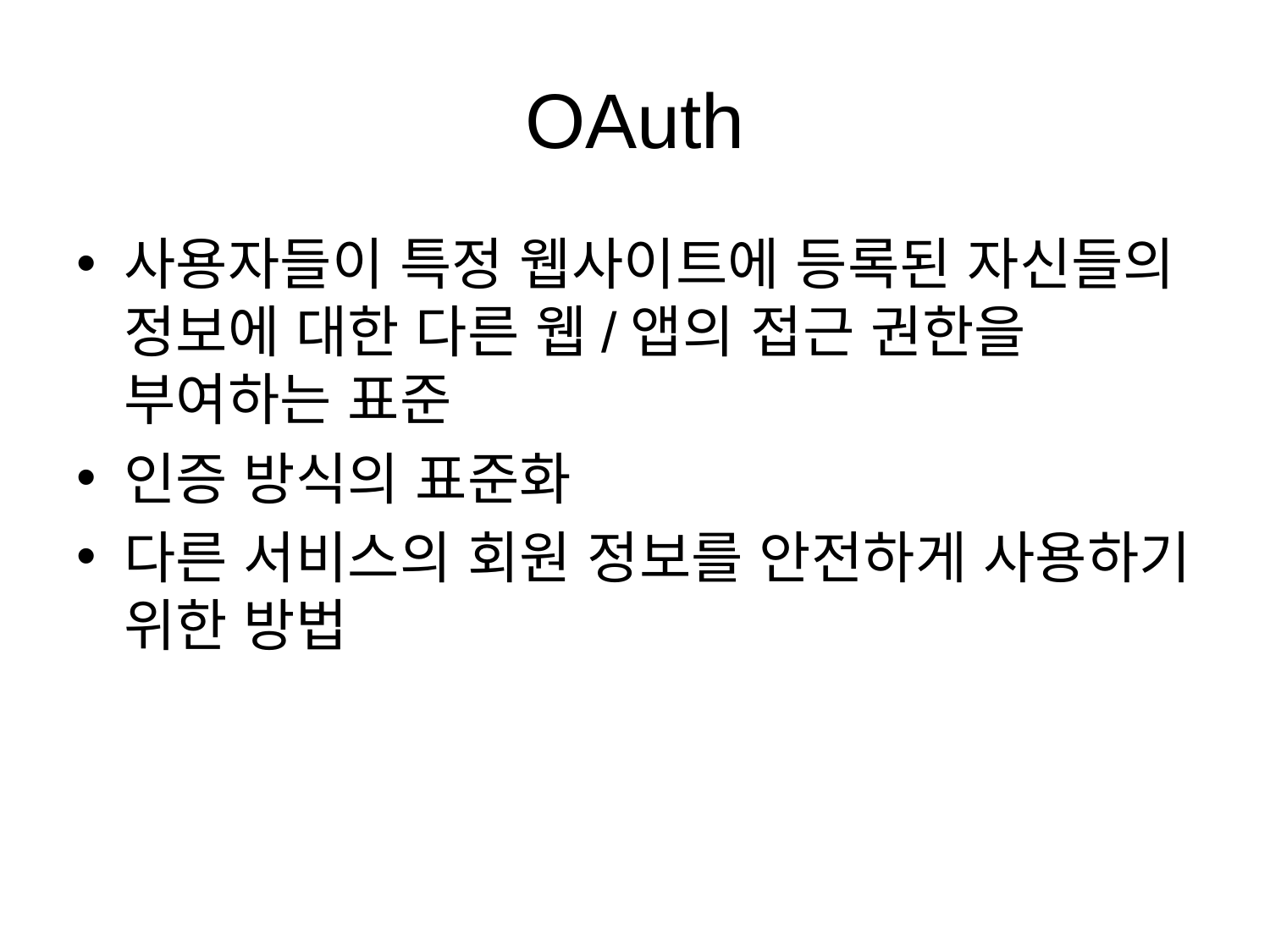

# OAuth
사용자들이 특정 웹사이트에 등록된 자신들의 정보에 대한 다른 웹/앱의 접근 권한을 부여하는 표준
인증 방식의 표준화
다른 서비스의 회원 정보를 안전하게 사용하기 위한 방법